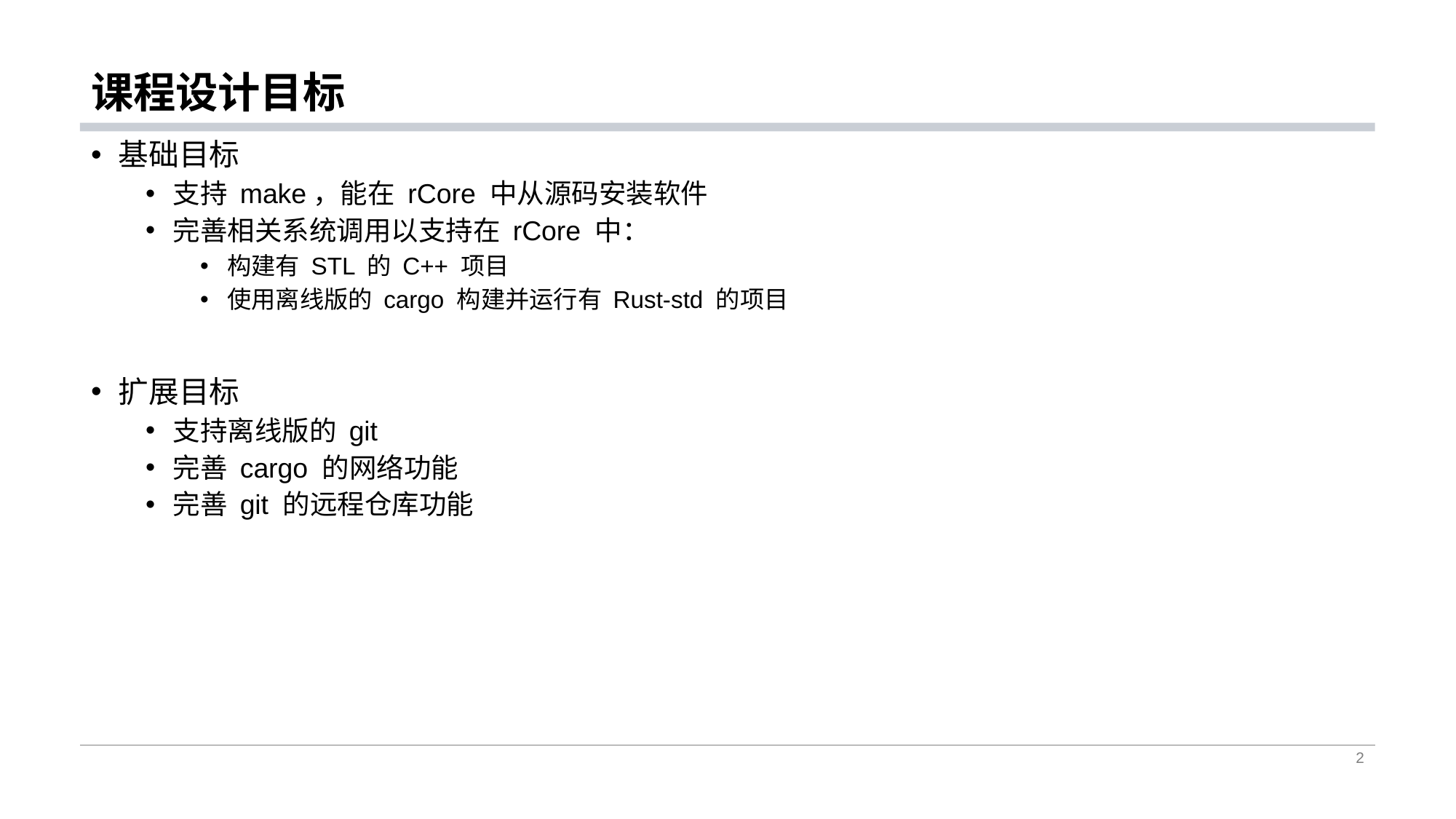

# 课程设计目标
基础目标
支持 make，能在 rCore 中从源码安装软件
完善相关系统调用以支持在 rCore 中：
构建有 STL 的 C++ 项目
使用离线版的 cargo 构建并运行有 Rust-std 的项目

扩展目标
支持离线版的 git
完善 cargo 的网络功能
完善 git 的远程仓库功能

2